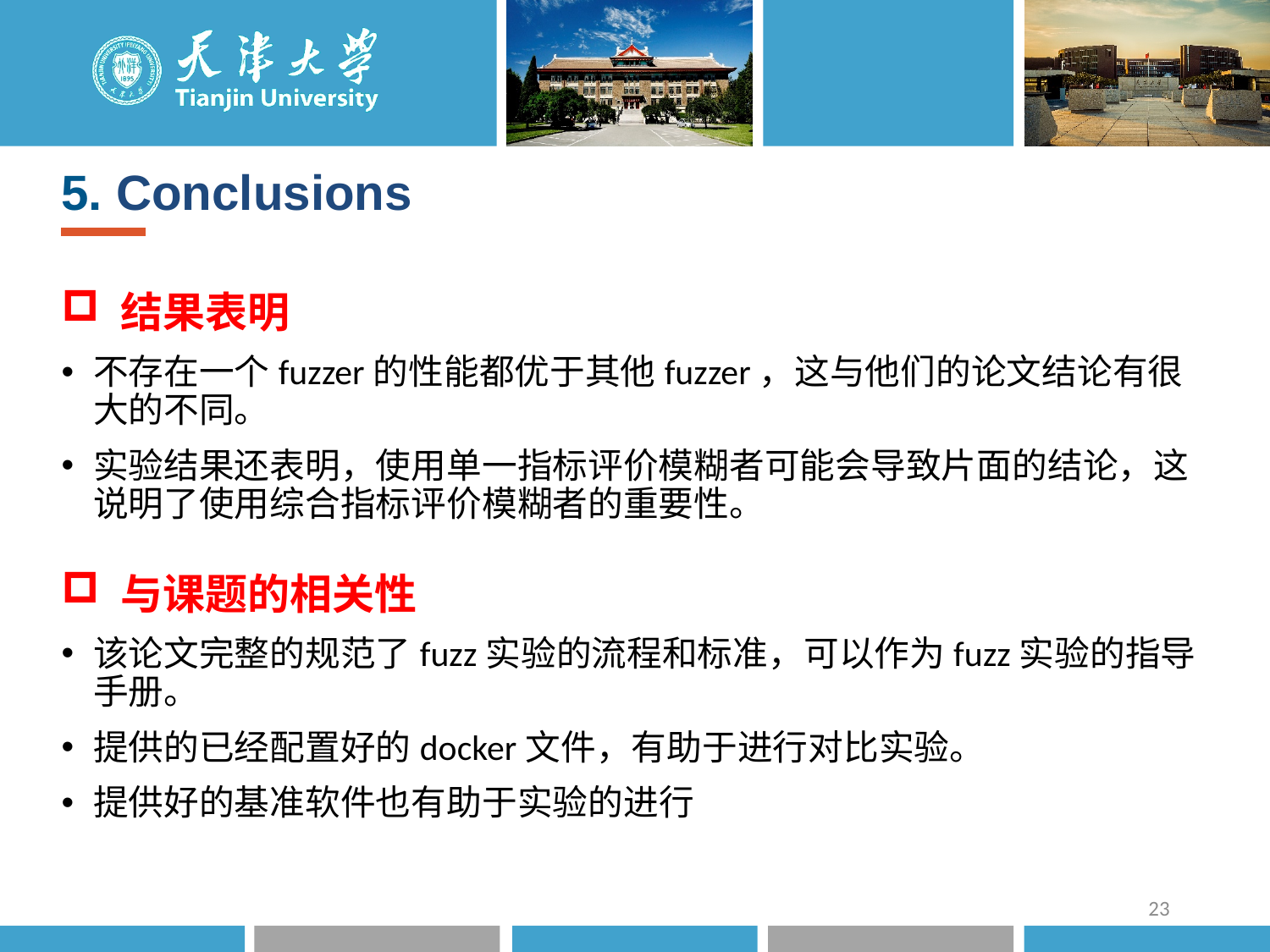

5. Conclusions
 结果表明
不存在一个fuzzer的性能都优于其他fuzzer，这与他们的论文结论有很大的不同。
实验结果还表明，使用单一指标评价模糊者可能会导致片面的结论，这说明了使用综合指标评价模糊者的重要性。
 与课题的相关性
该论文完整的规范了fuzz实验的流程和标准，可以作为fuzz实验的指导手册。
提供的已经配置好的docker文件，有助于进行对比实验。
提供好的基准软件也有助于实验的进行

23